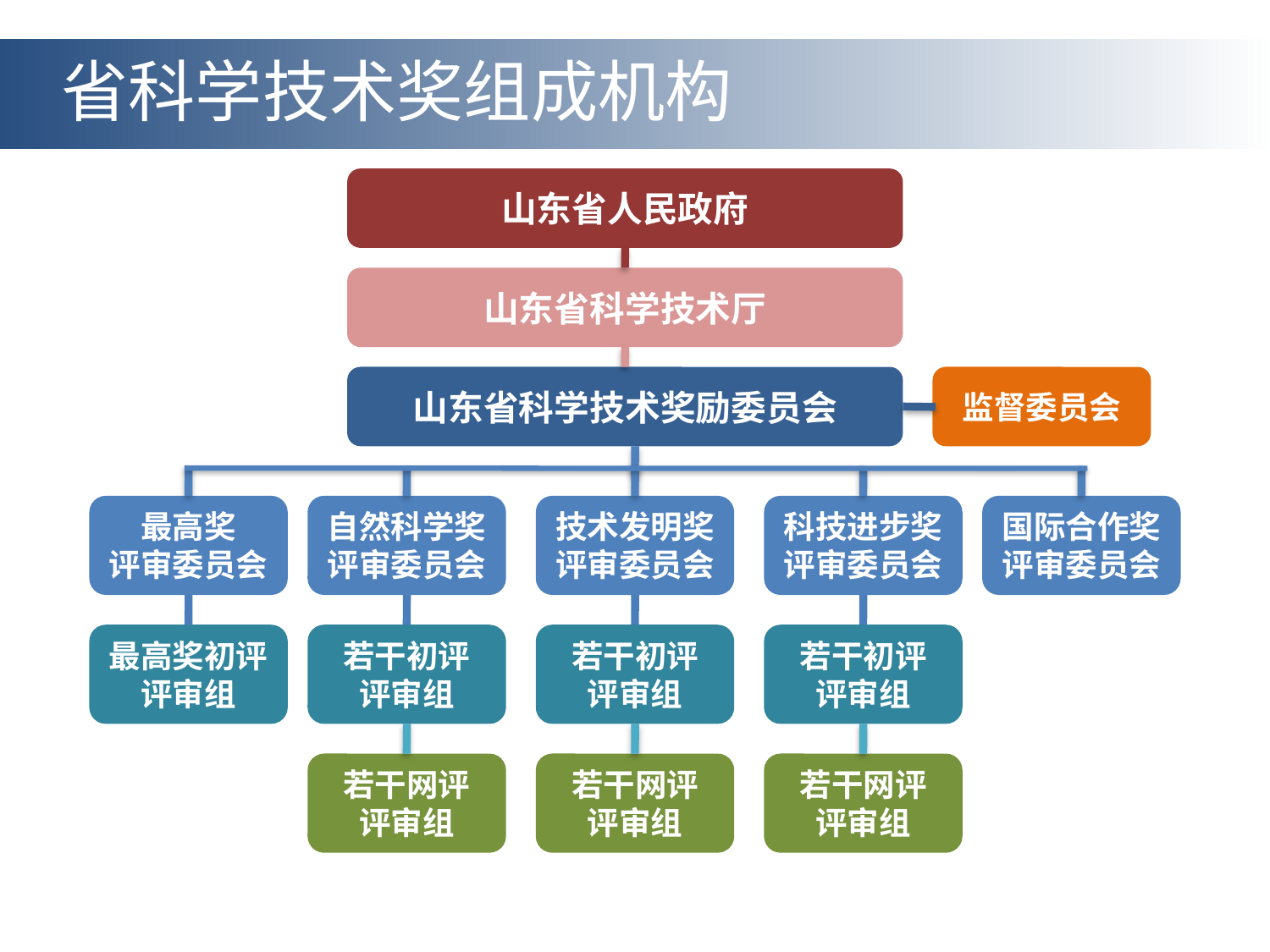

省科学技术奖组成机构
山东省人民政府
山东省科学技术厅
山东省科学技术奖励委员会
监督委员会
最高奖
评审委员会
自然科学奖
评审委员会
技术发明奖
评审委员会
科技进步奖
评审委员会
国际合作奖
评审委员会
最高奖初评
评审组
若干初评
评审组
若干初评
评审组
若干初评
评审组
若干网评
评审组
若干网评
评审组
若干网评
评审组